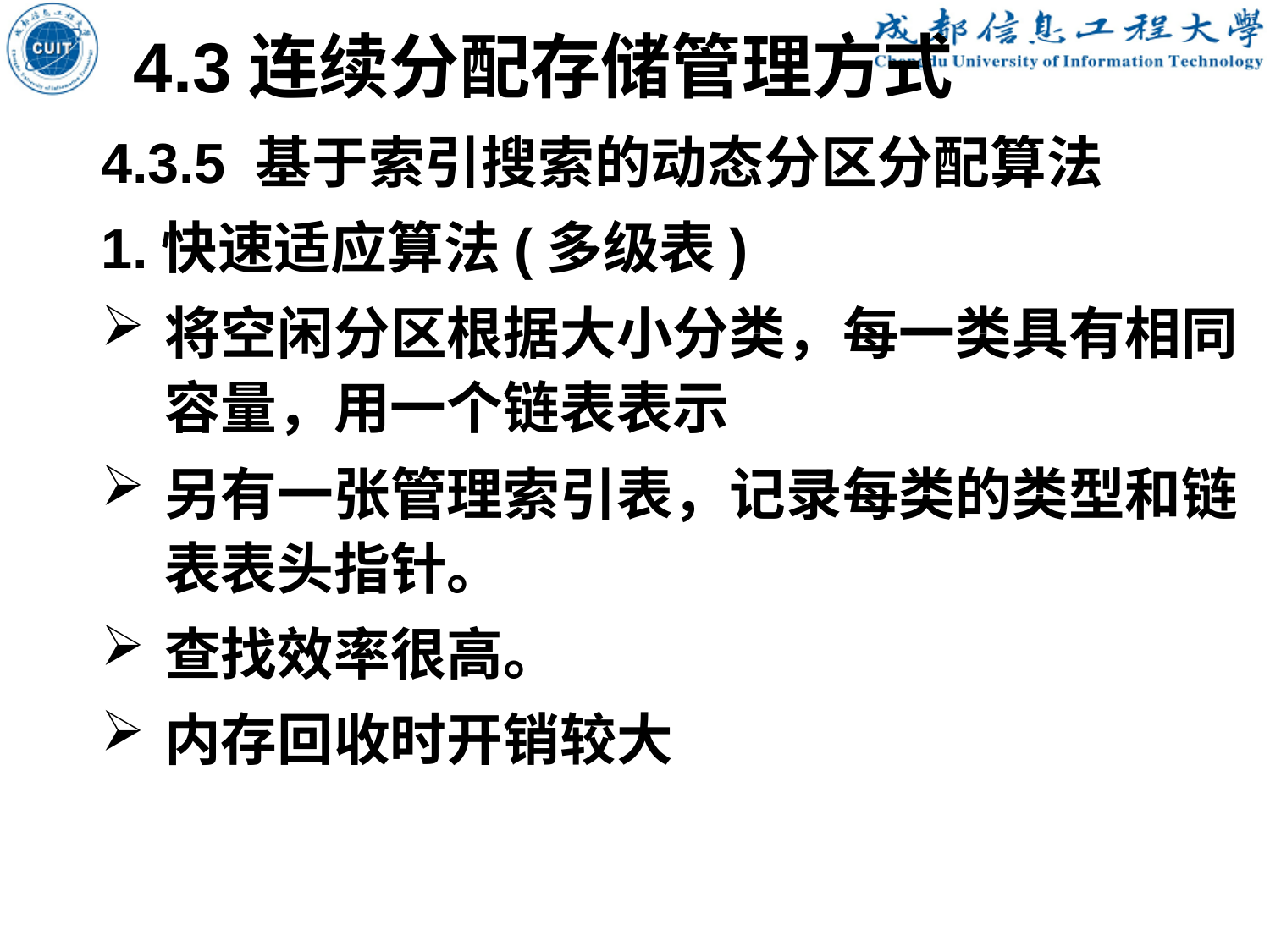

4.3连续分配存储管理方式
4.3.5 基于索引搜索的动态分区分配算法
1.快速适应算法(多级表)
将空闲分区根据大小分类，每一类具有相同容量，用一个链表表示
另有一张管理索引表，记录每类的类型和链表表头指针。
查找效率很高。
内存回收时开销较大